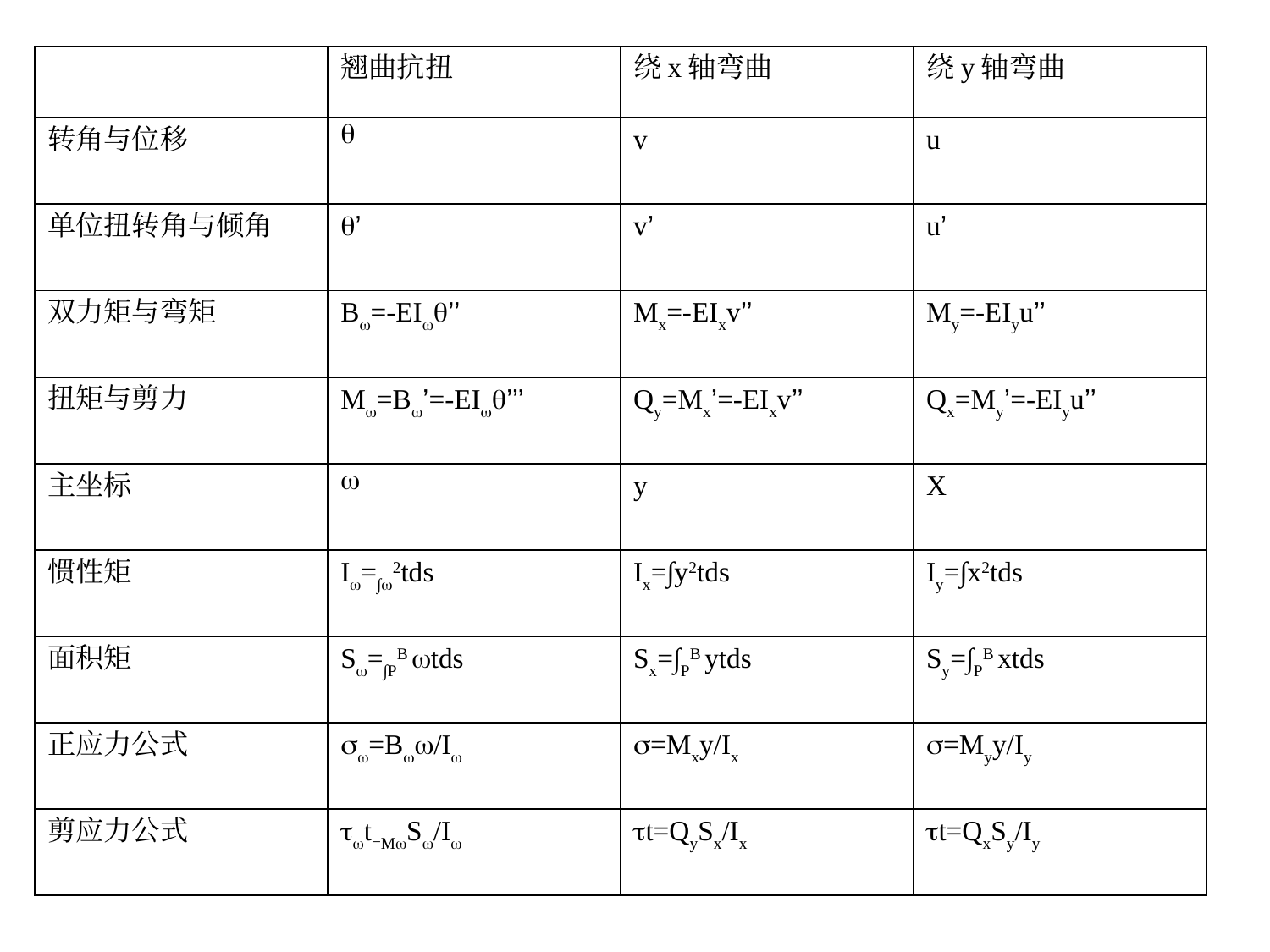

|  | 翘曲抗扭 | 绕x轴弯曲 | 绕y轴弯曲 |
| --- | --- | --- | --- |
| 转角与位移 | θ | v | u |
| 单位扭转角与倾角 | θ’ | v’ | u’ |
| 双力矩与弯矩 | Bω=-EIωθ’’ | Mx=-EIxv’’ | My=-EIyu’’ |
| 扭矩与剪力 | Mω=Bω’=-EIωθ’’’ | Qy=Mx’=-EIxv’’ | Qx=My’=-EIyu’’ |
| 主坐标 | ω | y | X |
| 惯性矩 | Iω=∫ω2tds | Ix=∫y2tds | Iy=∫x2tds |
| 面积矩 | Sω=∫PB ωtds | Sx=∫PB ytds | Sy=∫PB xtds |
| 正应力公式 | σω=Bωω/Iω | σ=Mxy/Ix | σ=Myy/Iy |
| 剪应力公式 | τωt=MωSω/Iω | τt=QySx/Ix | τt=QxSy/Iy |